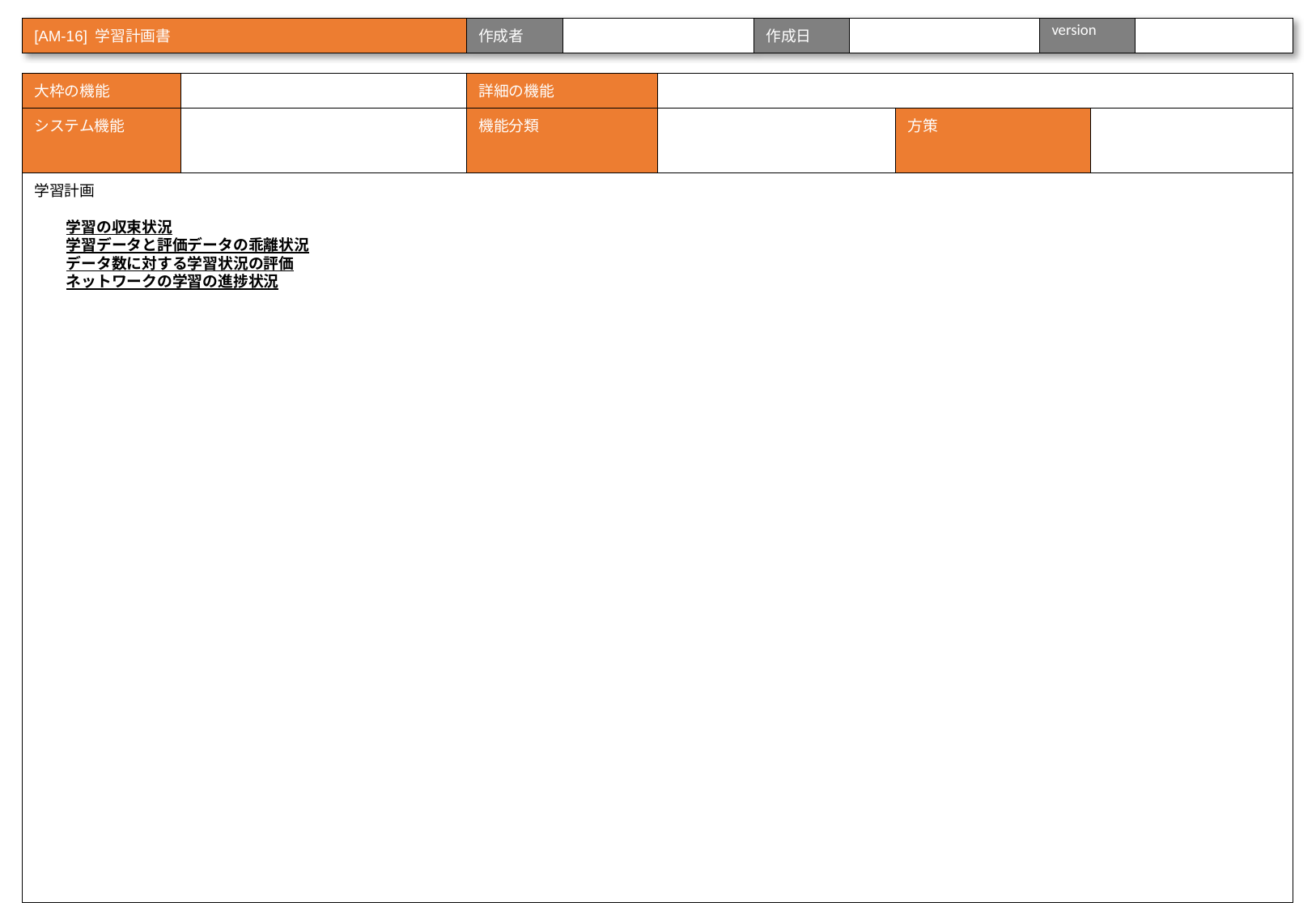

学習の収束状況
学習データと評価データの乖離状況
データ数に対する学習状況の評価
ネットワークの学習の進捗状況